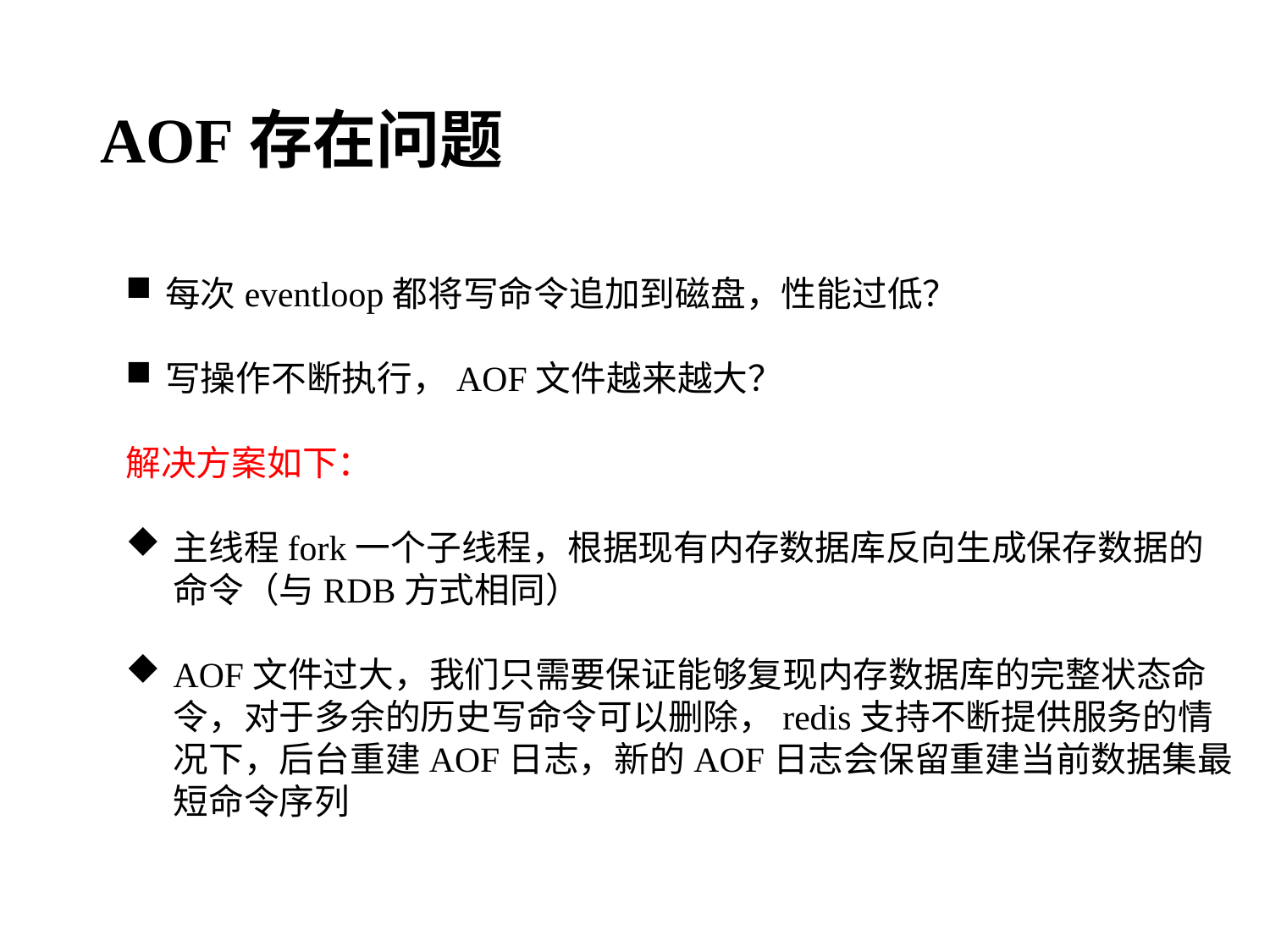

# AOF存在问题
每次eventloop都将写命令追加到磁盘，性能过低？

写操作不断执行，AOF文件越来越大？

解决方案如下：

主线程fork一个子线程，根据现有内存数据库反向生成保存数据的命令（与RDB方式相同）

AOF文件过大，我们只需要保证能够复现内存数据库的完整状态命令，对于多余的历史写命令可以删除，redis支持不断提供服务的情况下，后台重建AOF日志，新的AOF日志会保留重建当前数据集最短命令序列